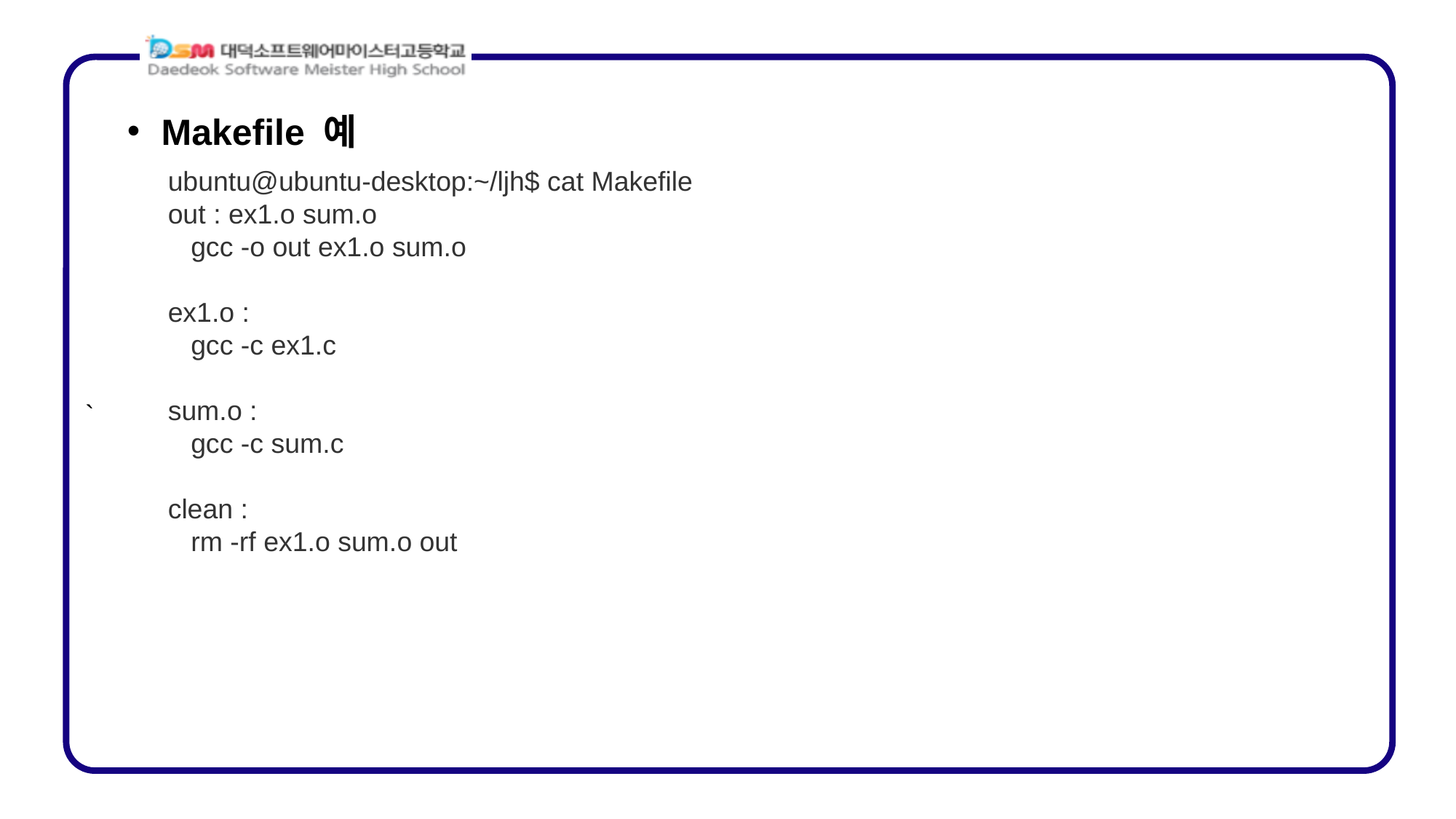

Makefile 예
ubuntu@ubuntu-desktop:~/ljh$ cat Makefile
out : ex1.o sum.o
   gcc -o out ex1.o sum.o

ex1.o :
   gcc -c ex1.c

sum.o :
   gcc -c sum.c

clean :
   rm -rf ex1.o sum.o out